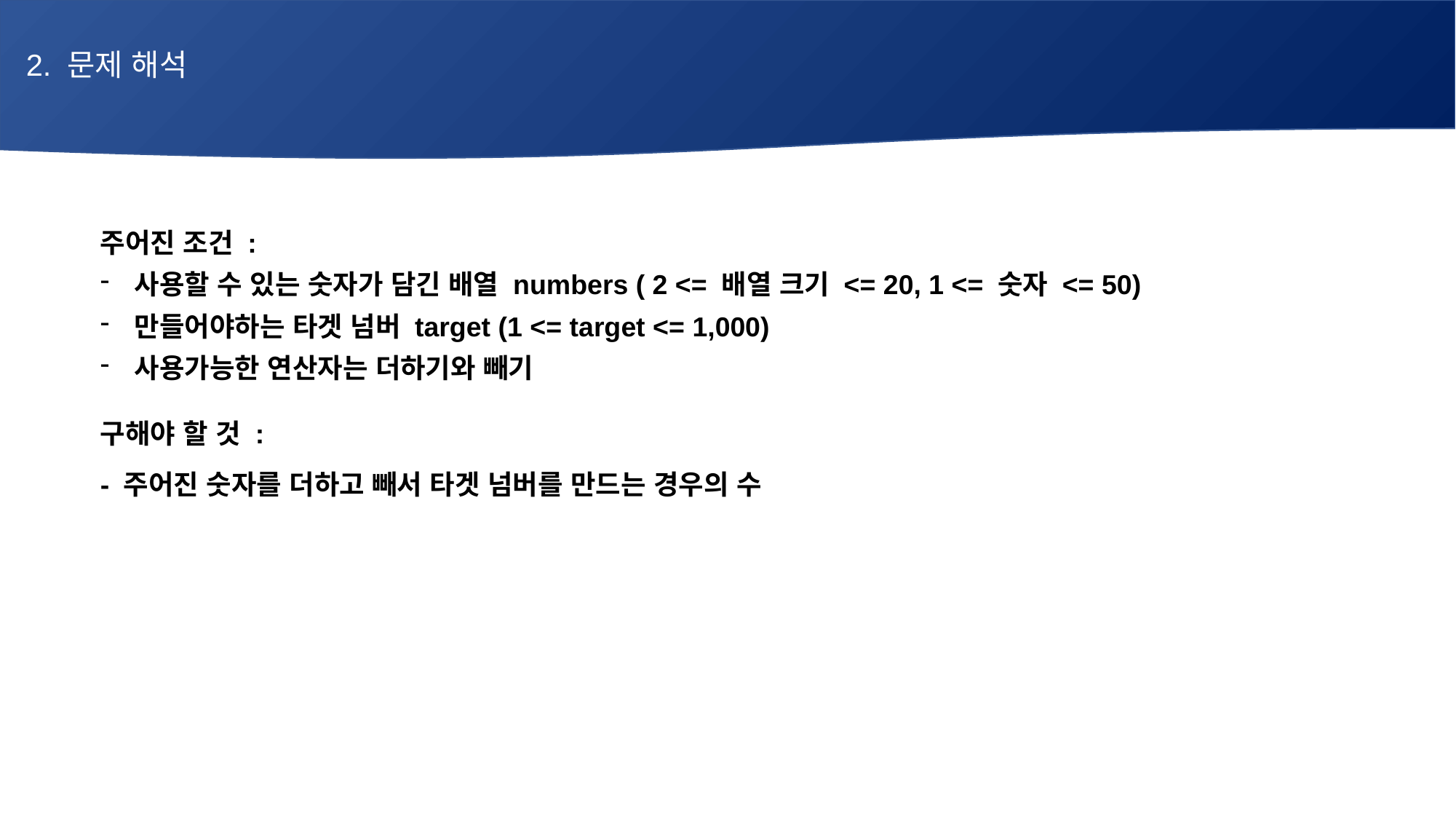

2. 문제 해석
# 매주 1 과제 LV2
주어진 조건 :

사용할 수 있는 숫자가 담긴 배열 numbers ( 2 <= 배열 크기 <= 20, 1 <= 숫자 <= 50)

만들어야하는 타겟 넘버 target (1 <= target <= 1,000)

사용가능한 연산자는 더하기와 빼기

구해야 할 것 :

- 주어진 숫자를 더하고 빼서 타겟 넘버를 만드는 경우의 수